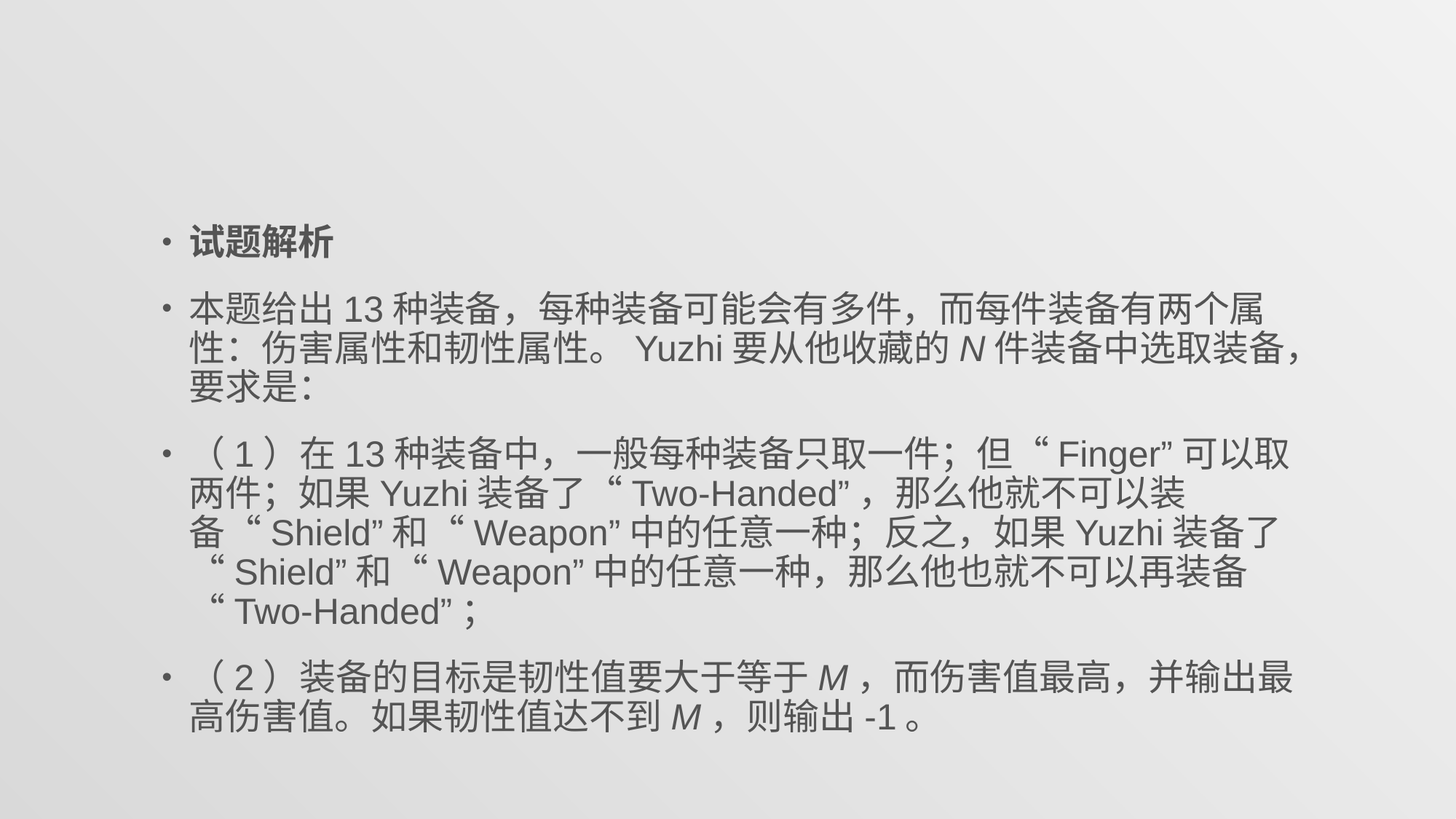

#
试题解析
本题给出13种装备，每种装备可能会有多件，而每件装备有两个属性：伤害属性和韧性属性。Yuzhi要从他收藏的N件装备中选取装备，要求是：
（1）在13种装备中，一般每种装备只取一件；但“Finger”可以取两件；如果Yuzhi装备了“Two-Handed”，那么他就不可以装备“Shield”和“Weapon”中的任意一种；反之，如果Yuzhi装备了“Shield”和“Weapon”中的任意一种，那么他也就不可以再装备“Two-Handed”；
（2）装备的目标是韧性值要大于等于M，而伤害值最高，并输出最高伤害值。如果韧性值达不到M，则输出-1。